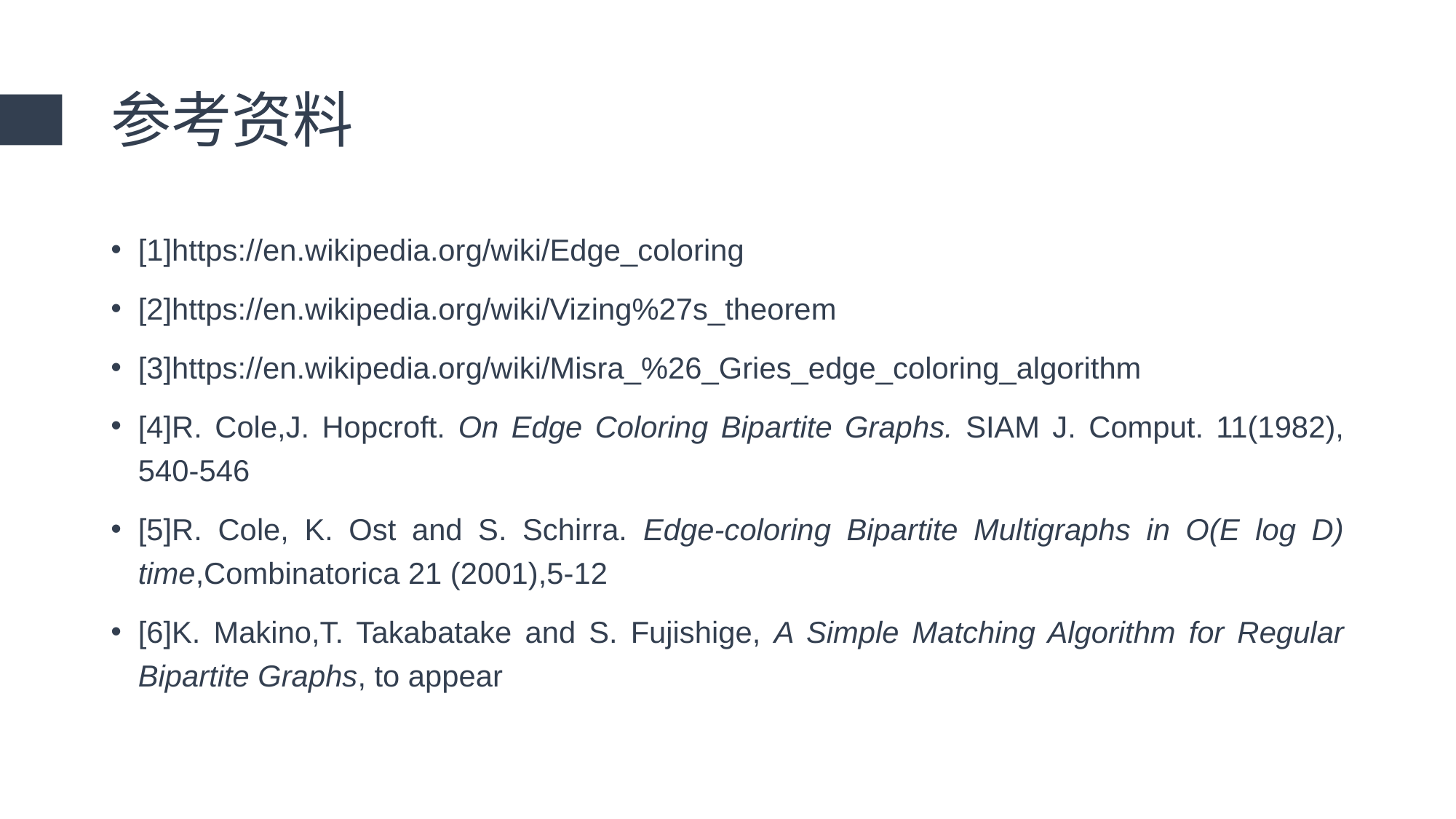

# 参考资料
[1]https://en.wikipedia.org/wiki/Edge_coloring
[2]https://en.wikipedia.org/wiki/Vizing%27s_theorem
[3]https://en.wikipedia.org/wiki/Misra_%26_Gries_edge_coloring_algorithm
[4]R. Cole,J. Hopcroft. On Edge Coloring Bipartite Graphs. SIAM J. Comput. 11(1982), 540-546
[5]R. Cole, K. Ost and S. Schirra. Edge-coloring Bipartite Multigraphs in O(E log D) time,Combinatorica 21 (2001),5-12
[6]K. Makino,T. Takabatake and S. Fujishige, A Simple Matching Algorithm for Regular Bipartite Graphs, to appear